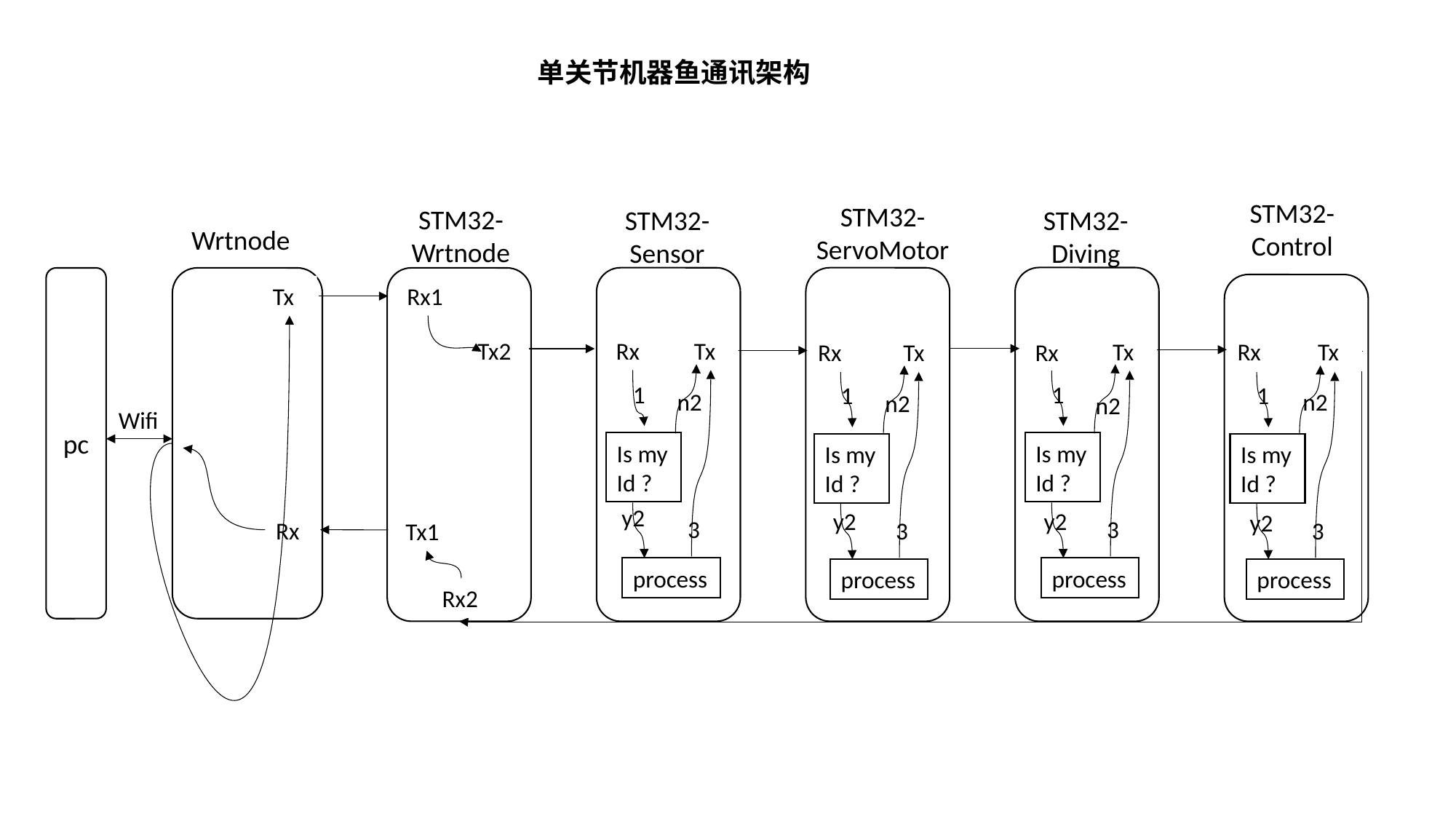

单关节机器鱼通讯架构

Wrtnode
STM32-
Control
STM32-
ServoMotor
STM32-
Wrtnode
STM32-
Sensor
STM32-
Diving

pc

Tx
Rx1
Tx2
Rx
Tx
Tx
Rx
Tx
Rx
Tx
Rx
1
1
1
1
n2
n2
n2
n2
Wifi
Is my
Id ?
Is my
Id ?
Is my
Id ?
Is my
Id ?
y2
y2
y2
y2
3
3
Rx
3
3
Tx1
process
process
process
process
Rx2